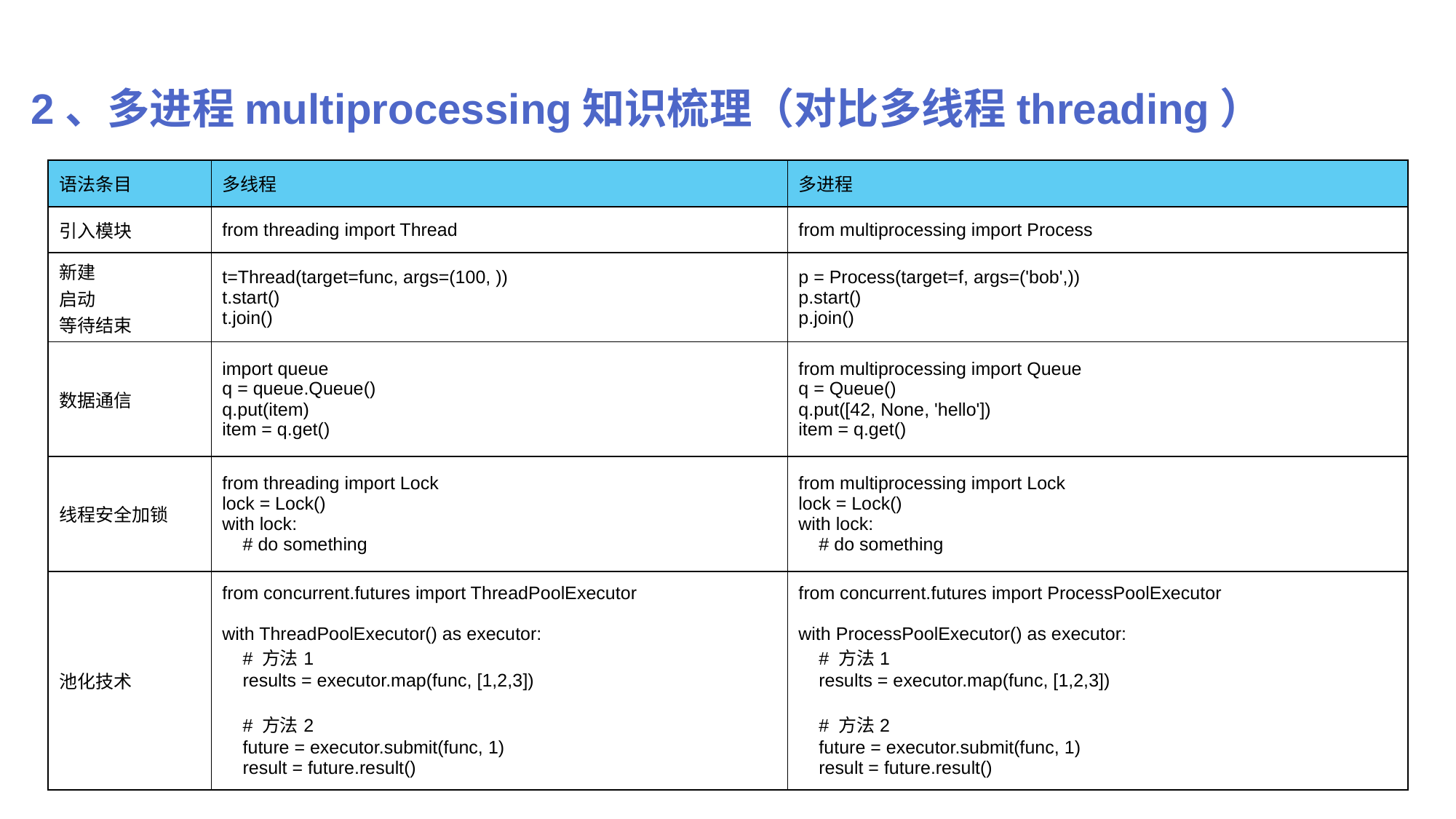

2、多进程multiprocessing知识梳理（对比多线程threading）
| 语法条目 | 多线程 | 多进程 |
| --- | --- | --- |
| 引入模块 | from threading import Thread | from multiprocessing import Process |
| 新建 启动 等待结束 | t=Thread(target=func, args=(100, )) t.start() t.join() | p = Process(target=f, args=('bob',)) p.start() p.join() |
| 数据通信 | import queue q = queue.Queue() q.put(item) item = q.get() | from multiprocessing import Queue q = Queue() q.put([42, None, 'hello']) item = q.get() |
| 线程安全加锁 | from threading import Lock lock = Lock() with lock: # do something | from multiprocessing import Lock lock = Lock() with lock: # do something |
| 池化技术 | from concurrent.futures import ThreadPoolExecutor with ThreadPoolExecutor() as executor: # 方法1 results = executor.map(func, [1,2,3]) # 方法2 future = executor.submit(func, 1) result = future.result() | from concurrent.futures import ProcessPoolExecutor with ProcessPoolExecutor() as executor: # 方法1 results = executor.map(func, [1,2,3]) # 方法2 future = executor.submit(func, 1) result = future.result() |